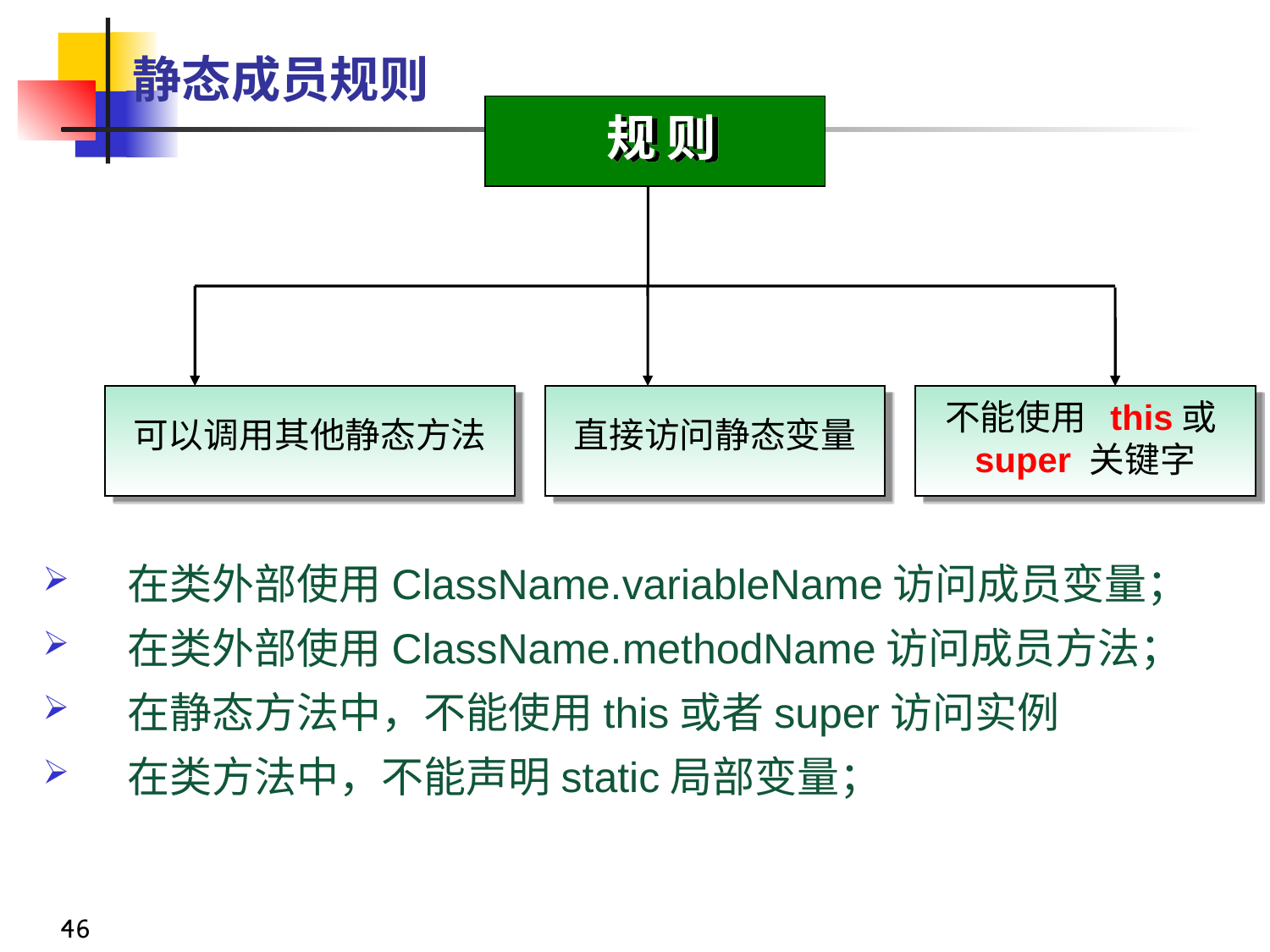

静态成员规则

规 则

可以调用其他静态方法

直接访问静态变量

不能使用  this或super 关键字
在类外部使用ClassName.variableName访问成员变量；
在类外部使用ClassName.methodName访问成员方法；
在静态方法中，不能使用this或者super访问实例
在类方法中，不能声明static局部变量；
46